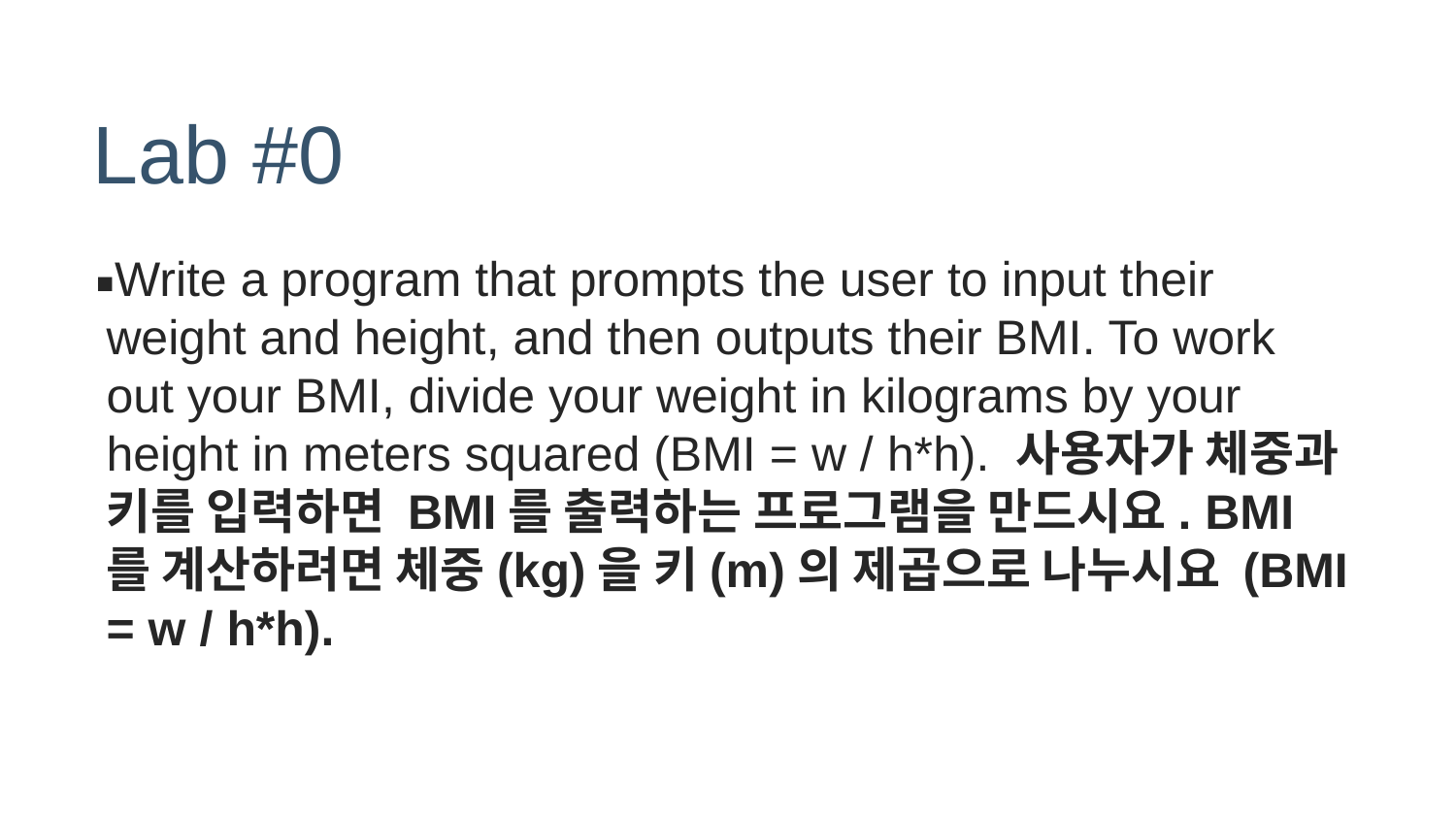

# Lab #0
Write a program that prompts the user to input their weight and height, and then outputs their BMI. To work out your BMI, divide your weight in kilograms by your height in meters squared (BMI = w / h*h). 사용자가 체중과 키를 입력하면 BMI를 출력하는 프로그램을 만드시요. BMI를 계산하려면 체중(kg)을 키(m)의 제곱으로 나누시요 (BMI = w / h*h).